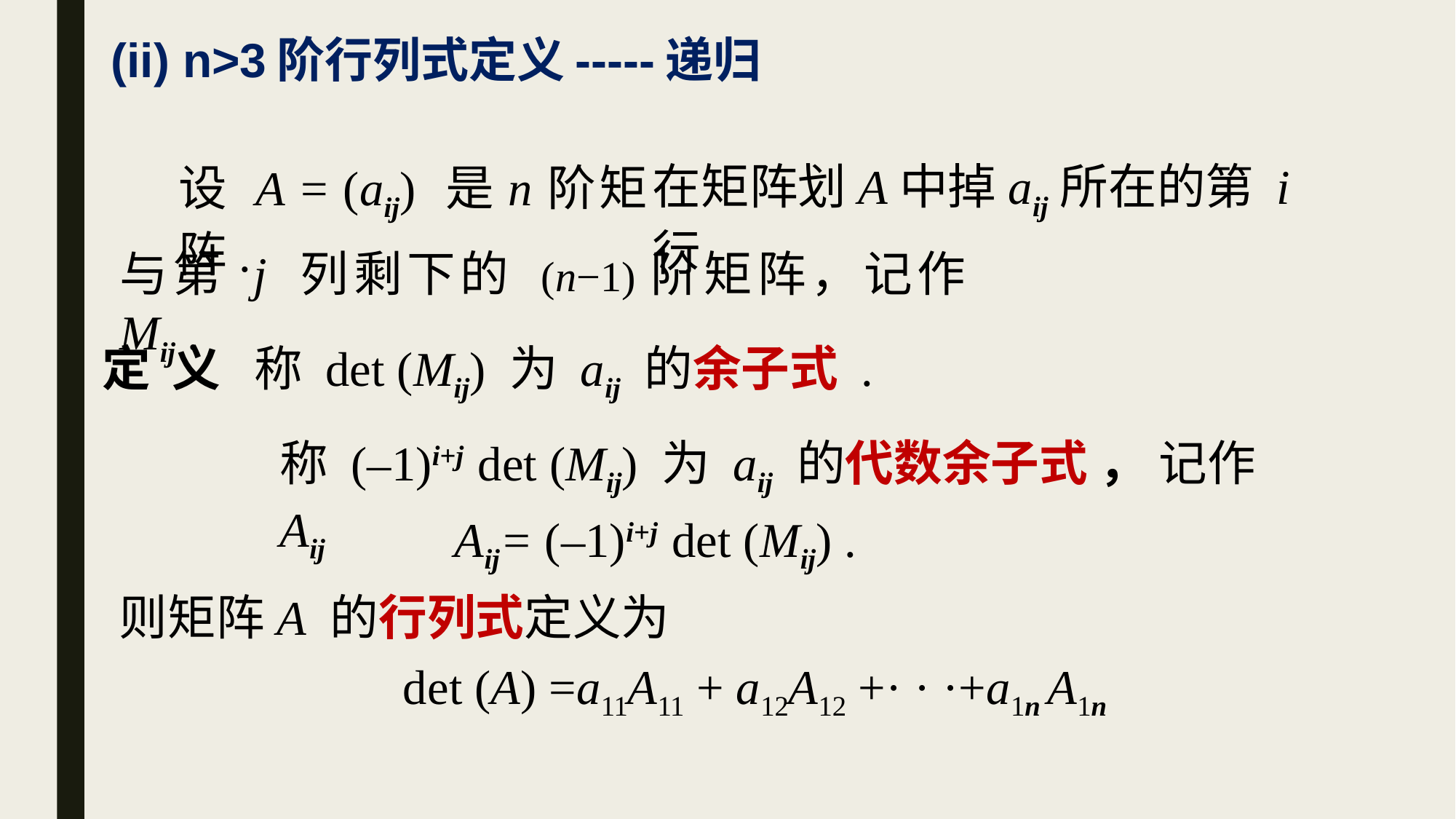

# (ii) n>3阶行列式定义-----递归
在矩阵划A中掉aij所在的第 i 行
设 A = (aij) 是n阶矩阵.
与第 j 列剩下的 (n−1)阶矩阵，记作 Mij .
定  义   称 det (Mij) 为 aij 的余子式 .
称 (–1)i+j  det (Mij) 为 aij 的代数余子式 ， 记作 Aij
Aij= (–1)i+j  det (Mij) .
则矩阵A 的行列式定义为
det (A) =a11A11 + a12A12 +· · ·+a1n A1n